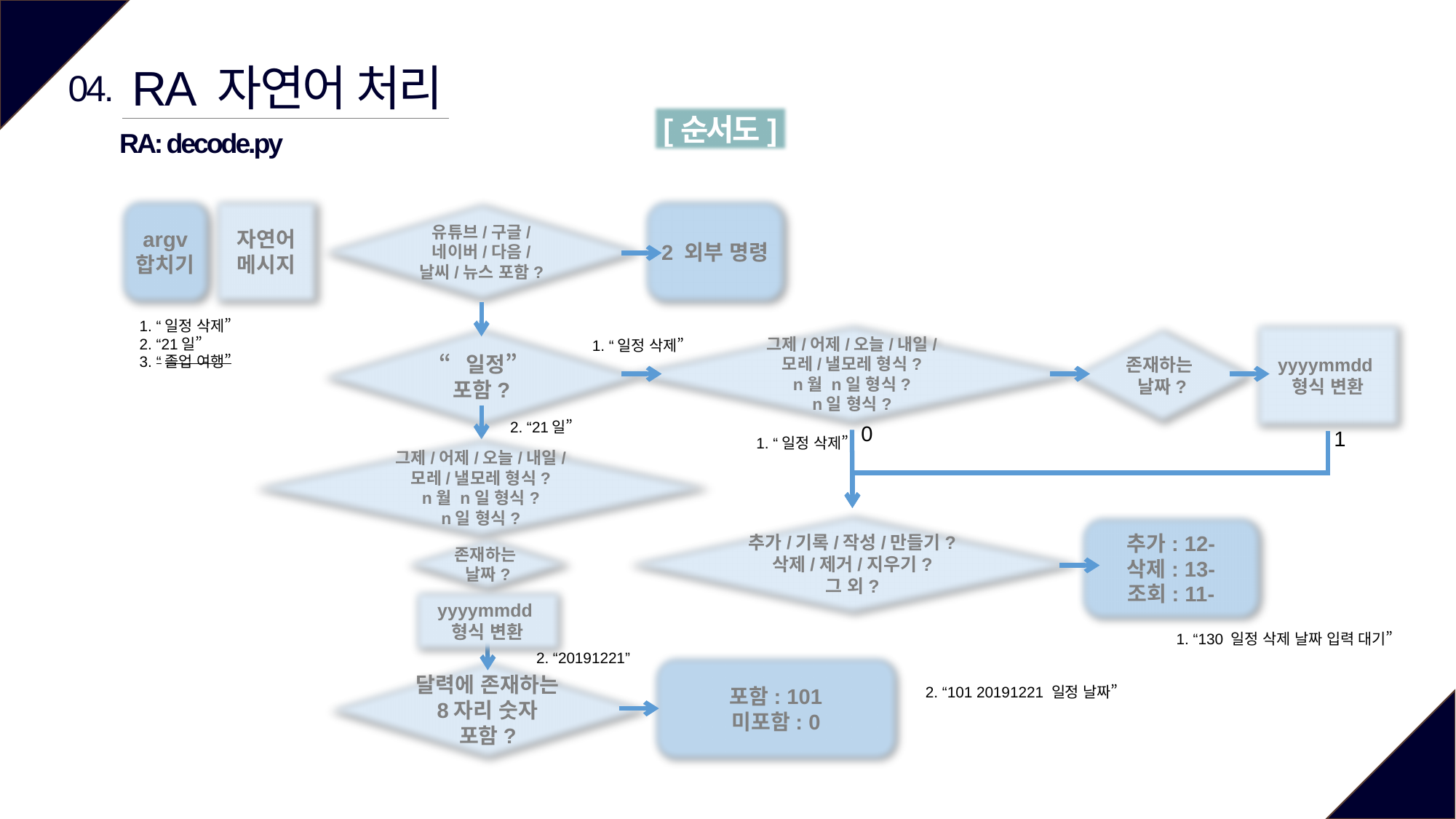

RA 자연어 처리
04.
[순서도]
RA: decode.py
argv 합치기
자연어
메시지
유튜브/구글/
네이버/다음/
날씨/뉴스 포함?
2 외부 명령
1. “일정 삭제”
2. “21일”
3. “졸업 여행”
그제/어제/오늘/내일/
모레/낼모레 형식?
n월 n일 형식?
n일 형식?
존재하는
날짜?
yyyymmdd
형식 변환
“일정”
포함?
1. “일정 삭제”
2. “21일”
0
1
1. “일정 삭제”
그제/어제/오늘/내일/
모레/낼모레 형식?
n월 n일 형식?
n일 형식?
추가/기록/작성/만들기?
삭제/제거/지우기?
그 외?
추가: 12-
삭제: 13-
조회: 11-
존재하는
날짜?
yyyymmdd
형식 변환
1. “130 일정 삭제 날짜 입력 대기”
2. “20191221”
포함: 101
미포함: 0
달력에 존재하는
8자리 숫자
포함?
2. “101 20191221 일정 날짜”